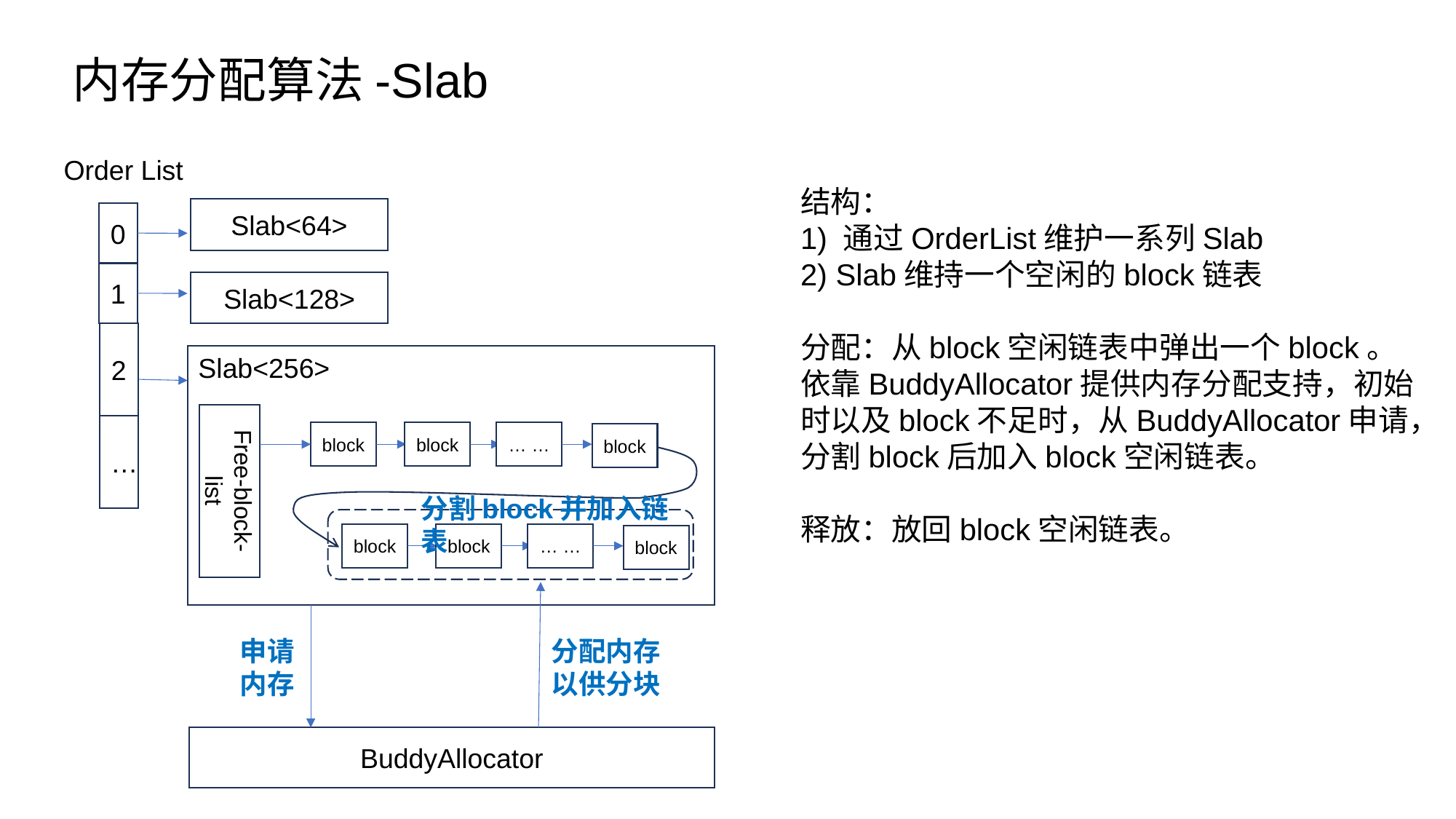

内存分配算法-Slab
Order List
结构：
1) 通过OrderList维护一系列Slab
2) Slab维持一个空闲的block链表

分配：从block空闲链表中弹出一个block。
依靠BuddyAllocator提供内存分配支持，初始时以及block不足时，从BuddyAllocator申请，分割block后加入block空闲链表。

释放：放回block空闲链表。
Slab<64>
0
1
Slab<128>
2
Slab<256>
Free-block-list
…
block
block
… …
block

分割block并加入链表

block
block
… …
block
申请内存
分配内存
以供分块
BuddyAllocator